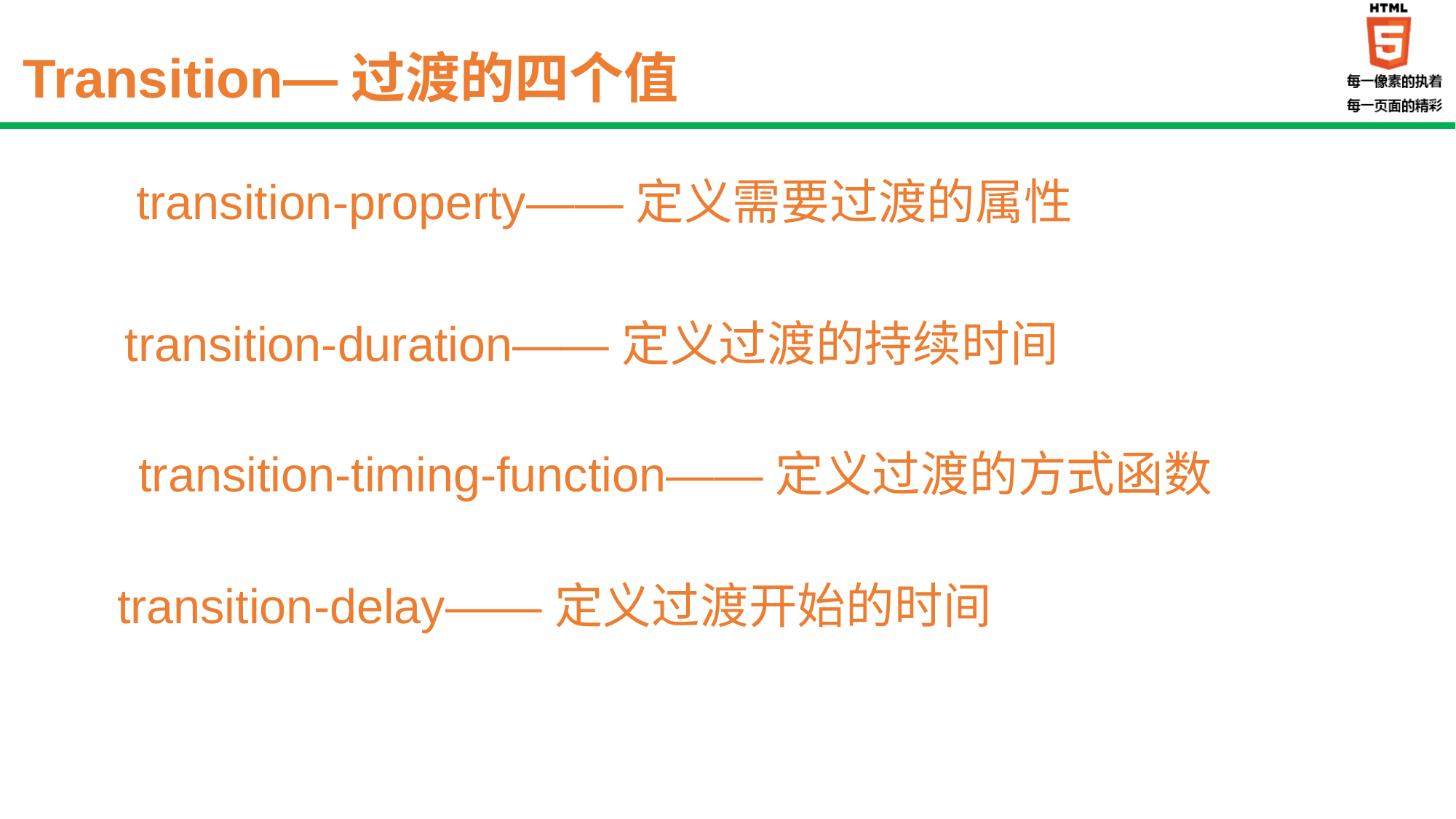

Transition—过渡的四个值
transition-property——定义需要过渡的属性
transition-duration——定义过渡的持续时间
transition-timing-function——定义过渡的方式函数
transition-delay——定义过渡开始的时间